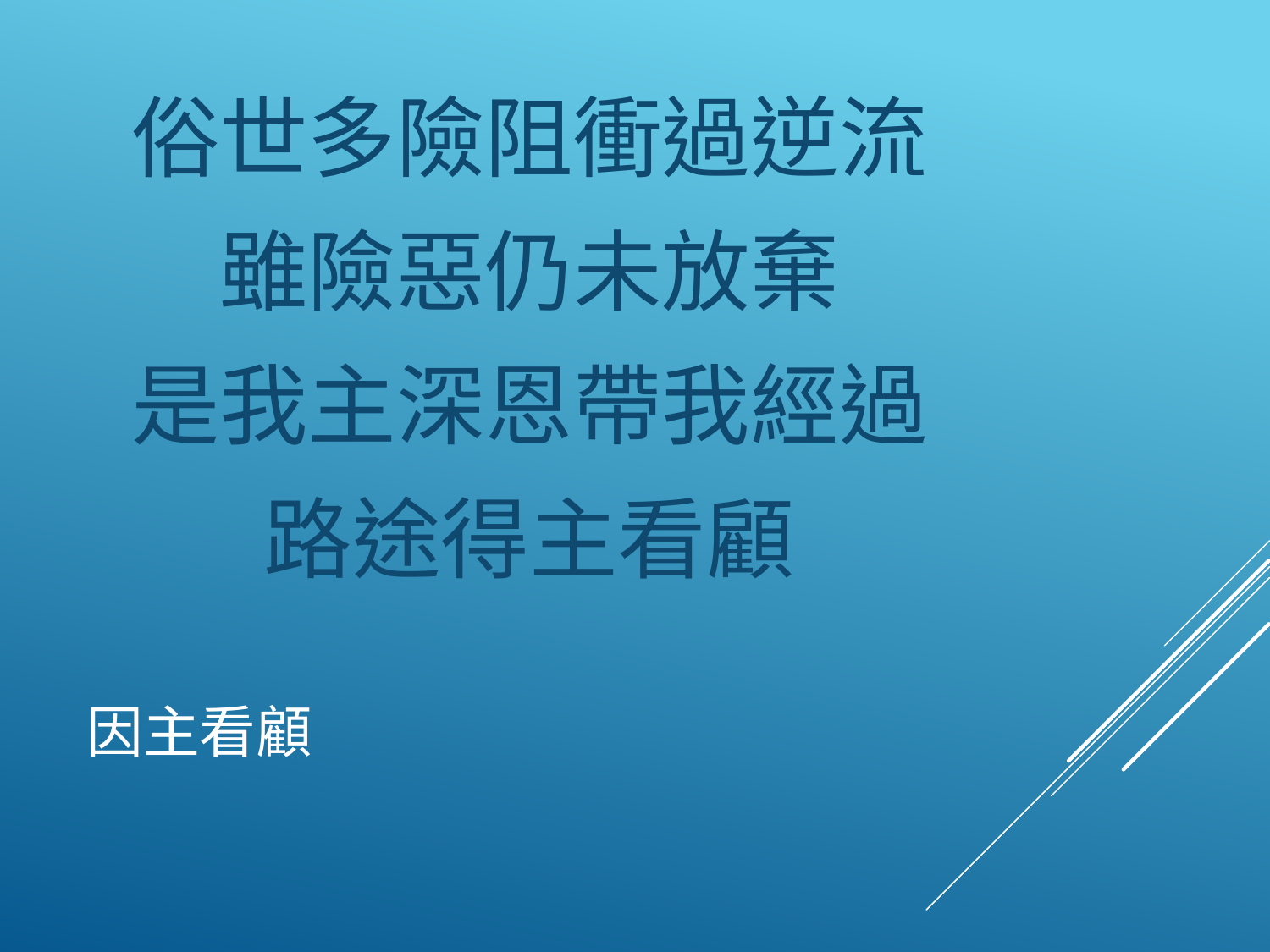

俗世多險阻衝過逆流
雖險惡仍未放棄
是我主深恩帶我經過
路途得主看顧
# 因主看顧